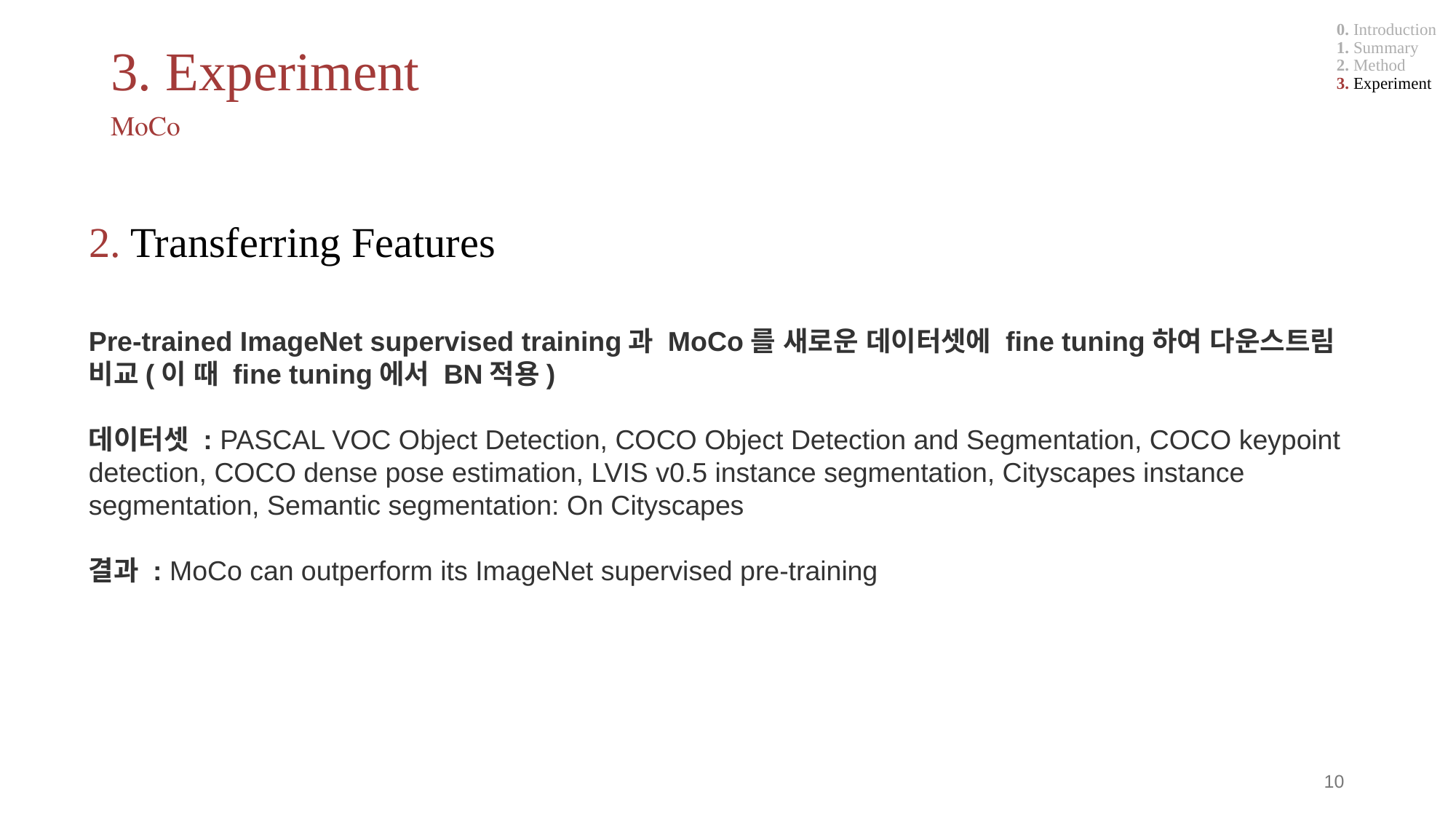

# 3. Experiment
0. Introduction
1. Summary
2. Method
3. Experiment

MoCo
2. Transferring Features
Pre-trained ImageNet supervised training과 MoCo를 새로운 데이터셋에 fine tuning하여 다운스트림 비교(이 때 fine tuning에서 BN적용)

데이터셋 : PASCAL VOC Object Detection, COCO Object Detection and Segmentation, COCO keypoint detection, COCO dense pose estimation, LVIS v0.5 instance segmentation, Cityscapes instance segmentation, Semantic segmentation: On Cityscapes

결과 : MoCo can outperform its ImageNet supervised pre-training
10